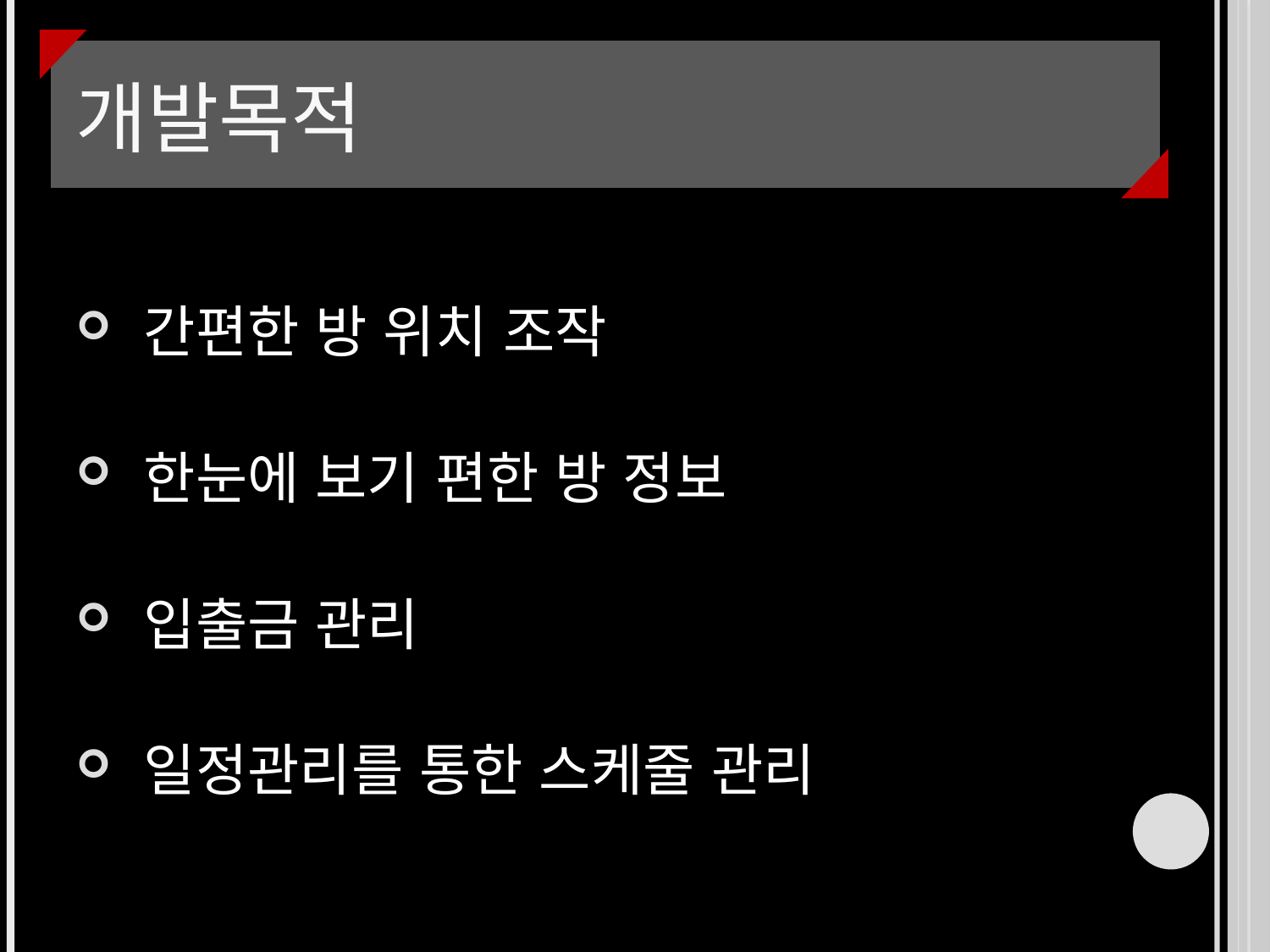

# 개발목적
 간편한 방 위치 조작
 한눈에 보기 편한 방 정보
 입출금 관리
 일정관리를 통한 스케줄 관리